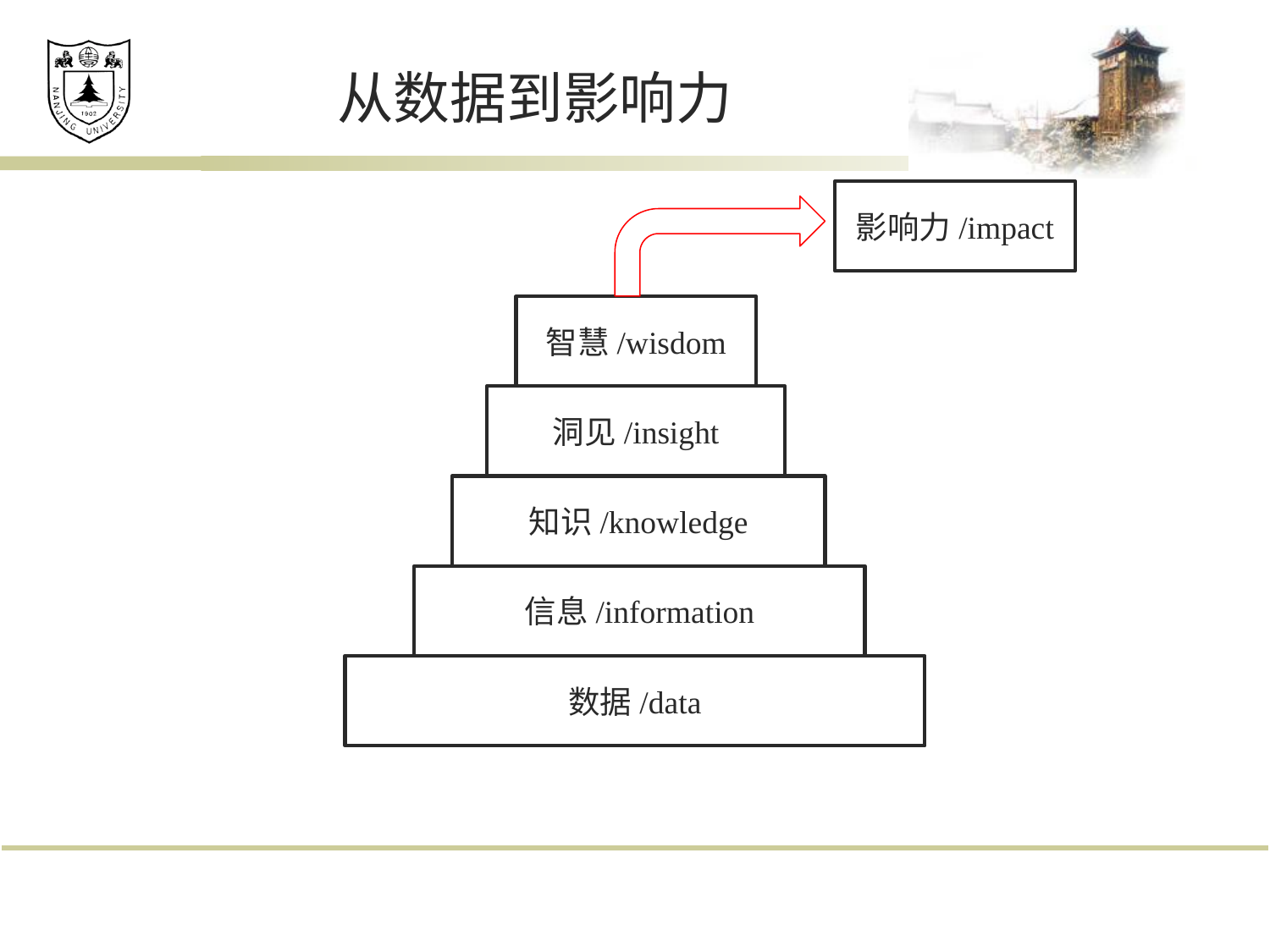

# 从数据到影响力
影响力/impact

智慧/wisdom
洞见/insight
知识/knowledge
信息/information
数据/data